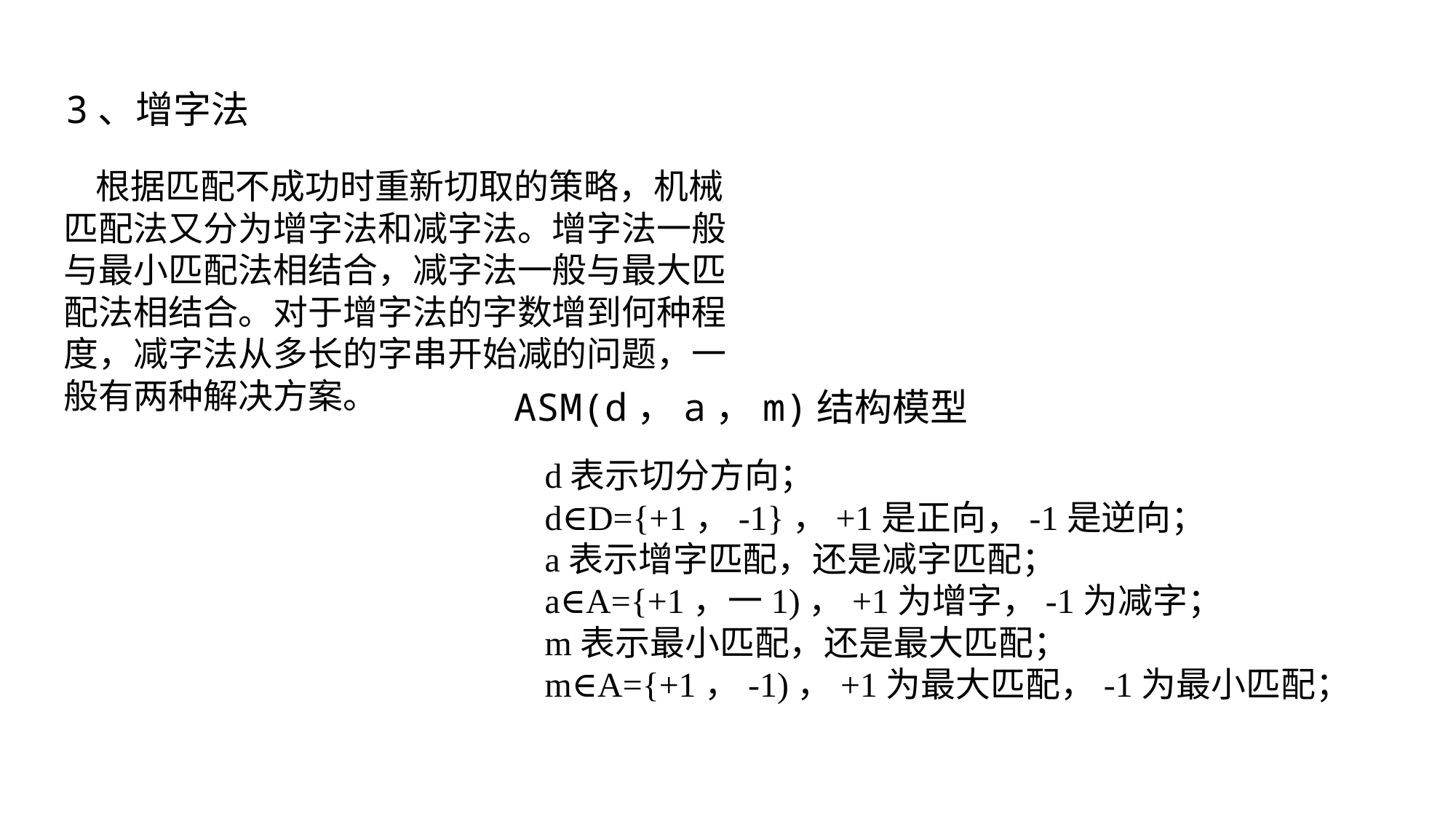

3、增字法

根据匹配不成功时重新切取的策略，机械匹配法又分为增字法和减字法。增字法一般与最小匹配法相结合，减字法一般与最大匹配法相结合。对于增字法的字数增到何种程度，减字法从多长的字串开始减的问题，一般有两种解决方案。
ASM(d，a，m)结构模型
d表示切分方向；
d∈D={+1，-1}，+1是正向，-1是逆向；
a表示增字匹配，还是减字匹配；
a∈A={+1，一1)，+1为增字，-1为减字；
m表示最小匹配，还是最大匹配；
m∈A={+1，-1)，+1为最大匹配，-1为最小匹配；